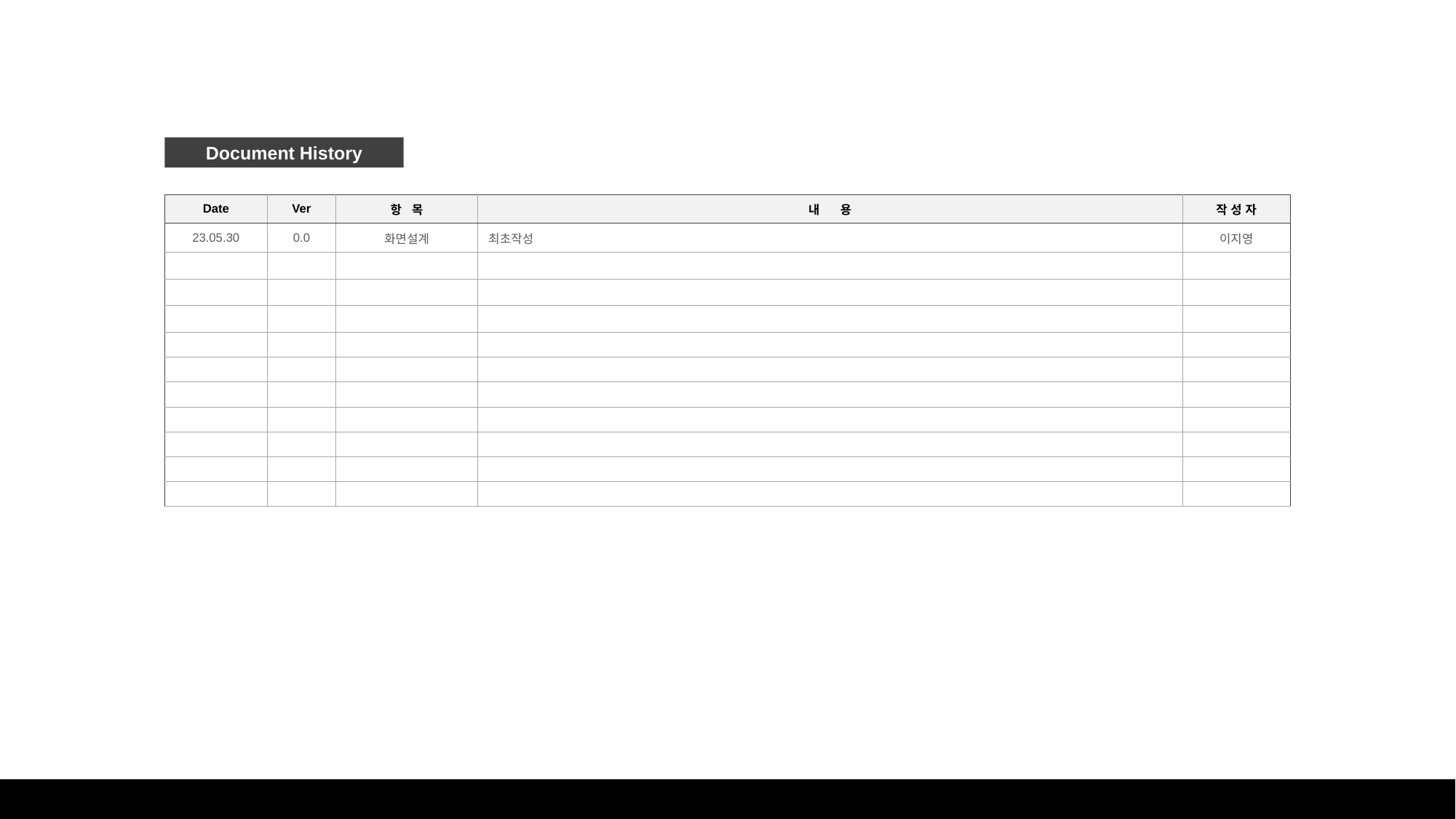

Document History
| Date | Ver | 항 목 | 내 용 | 작 성 자 |
| --- | --- | --- | --- | --- |
| 23.05.30 | 0.0 | 화면설계 | 최초작성 | 이지영 |
|  |  |  |  |  |
|  |  |  |  |  |
|  |  |  |  |  |
|  |  |  |  |  |
|  |  |  |  |  |
|  |  |  |  |  |
|  |  |  |  |  |
|  |  |  |  |  |
|  |  |  |  |  |
|  |  |  |  |  |